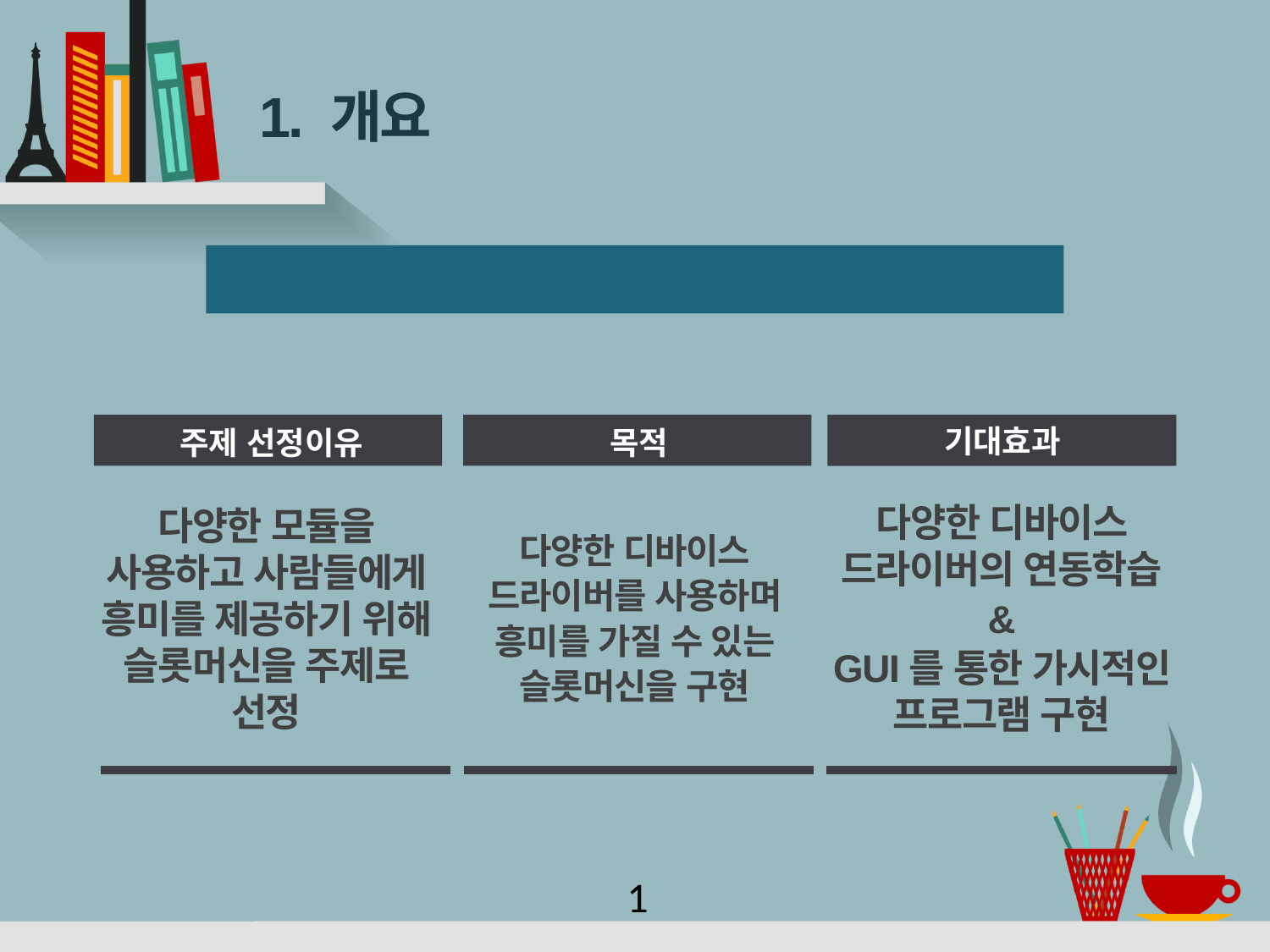

# 1. 개요
임베디드 시스템으로 슬롯머신 만들기

다양한 모듈을 사용하고 사람들에게 흥미를 제공하기 위해 슬롯머신을 주제로 선정

C
다양한 디바이스 드라이버의 연동학습
&
GUI를 통한 가시적인 프로그램 구현

기대효과
주제 선정이유
목적
다양한 디바이스
드라이버를 사용하며
흥미를 가질 수 있는
슬롯머신을 구현

1